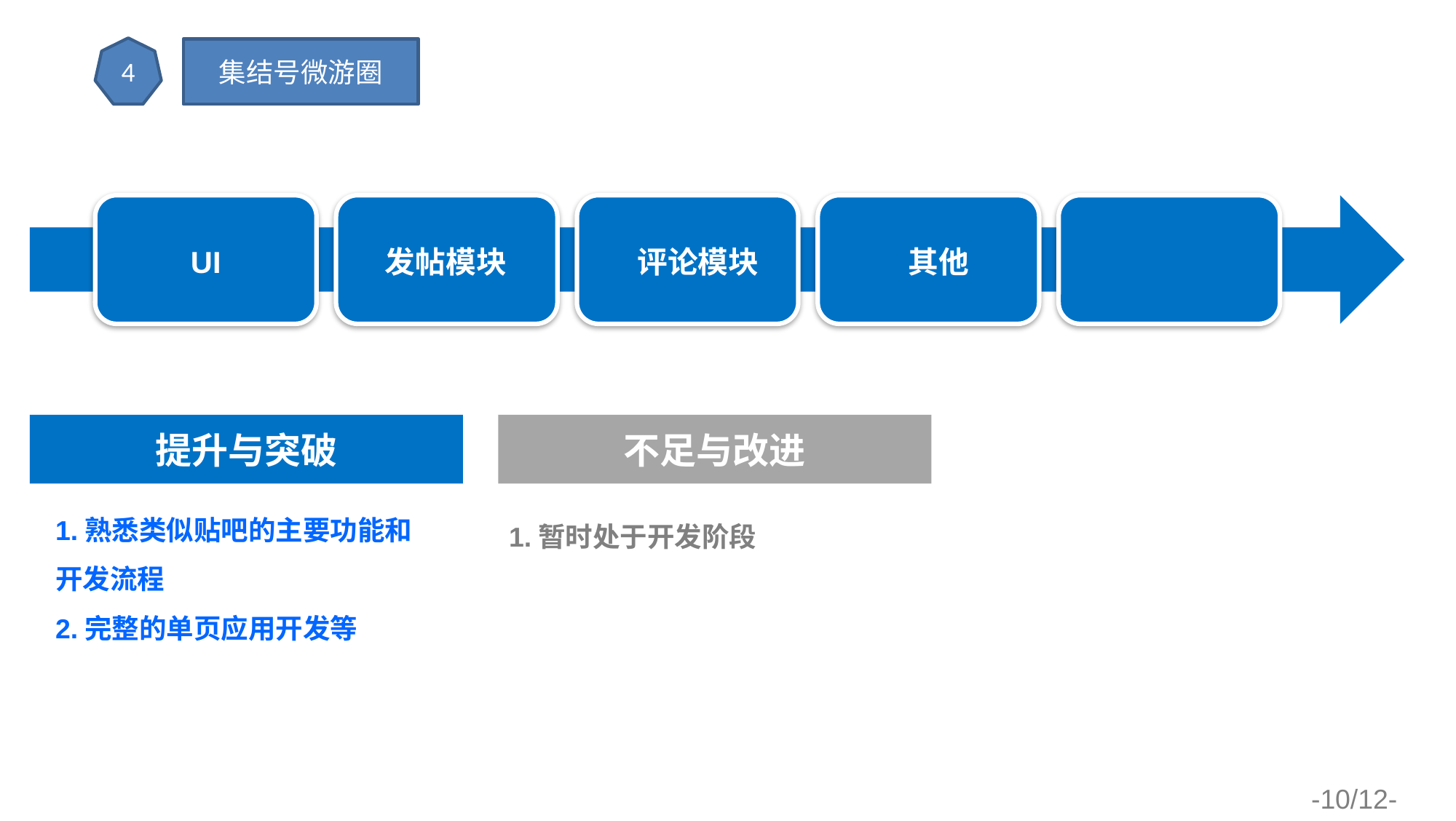

4
集结号微游圈

UI
发帖模块
评论模块
其他
提升与突破
不足与改进
1.熟悉类似贴吧的主要功能和开发流程
2.完整的单页应用开发等
1.暂时处于开发阶段